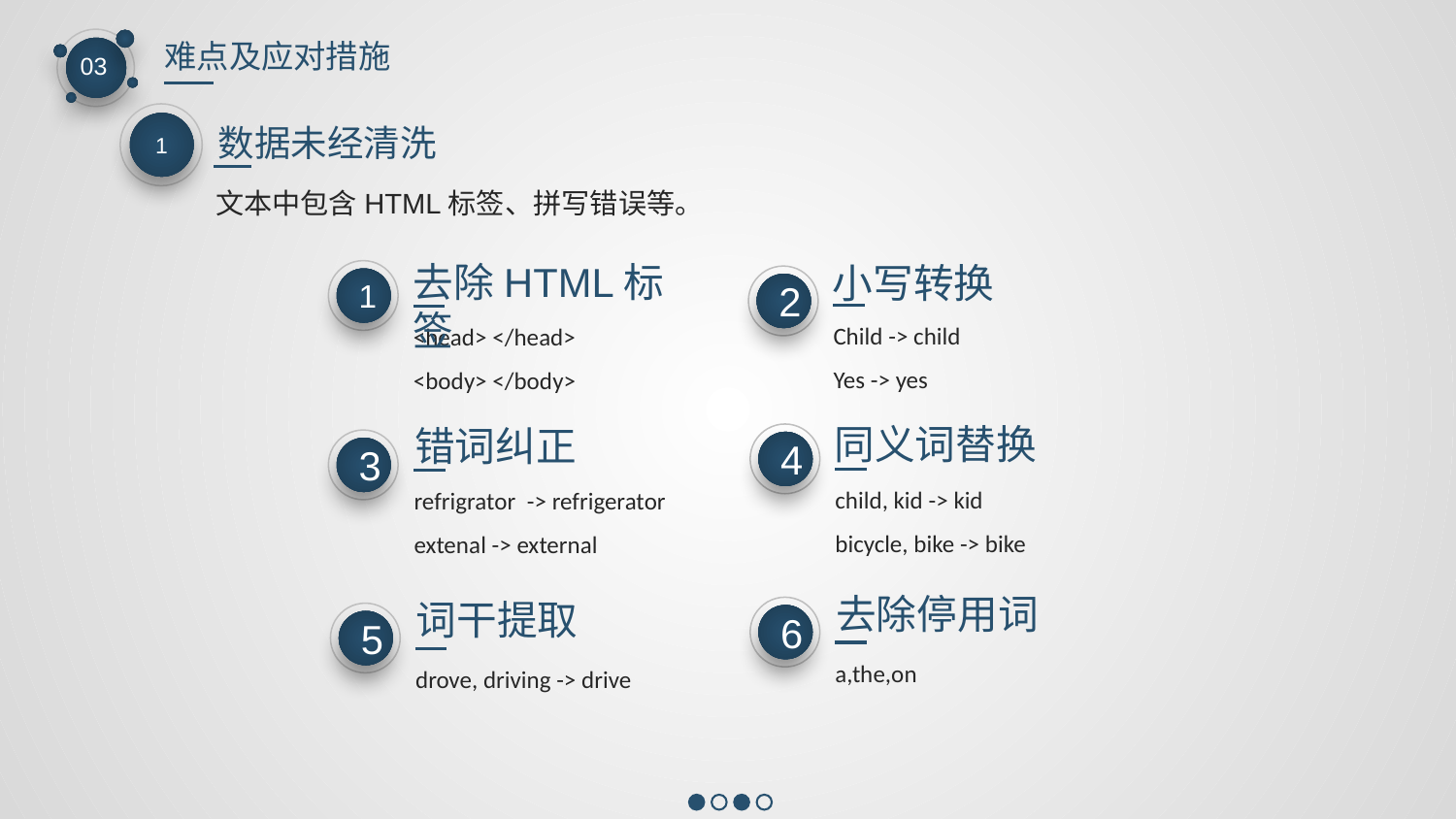

难点及应对措施
03

1
数据未经清洗
文本中包含HTML标签、拼写错误等。
去除HTML标签
小写转换

1

2
Child -> child
Yes -> yes
<head> </head>
<body> </body>
同义词替换
错词纠正

4

3
child, kid -> kid
bicycle, bike -> bike
refrigrator  -> refrigerator
extenal -> external
去除停用词
词干提取

6

5
a,the,on
drove, driving -> drive